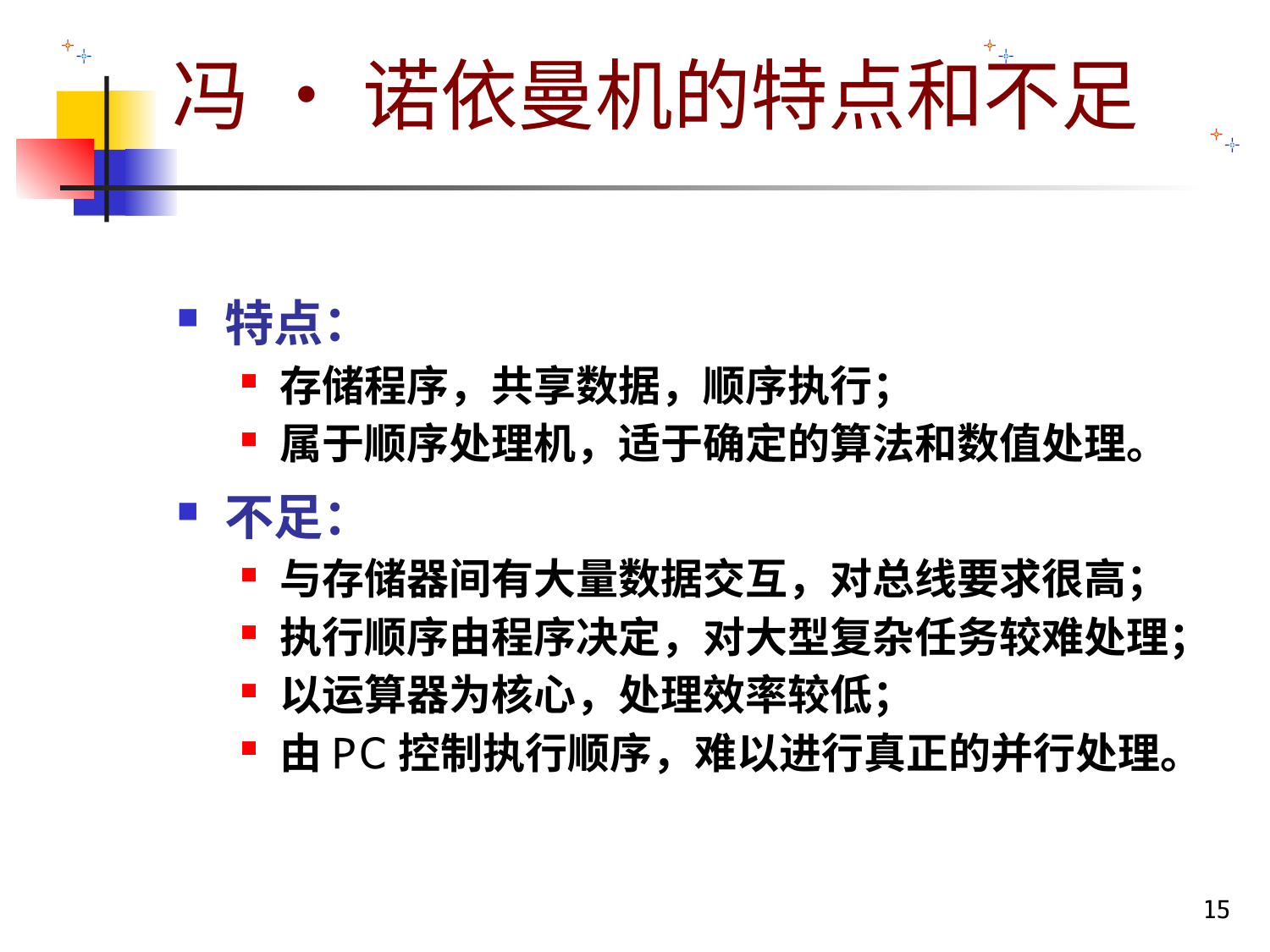

# 冯 • 诺依曼机的特点和不足
特点：
存储程序，共享数据，顺序执行；
属于顺序处理机，适于确定的算法和数值处理。
不足：
与存储器间有大量数据交互，对总线要求很高；
执行顺序由程序决定，对大型复杂任务较难处理；
以运算器为核心，处理效率较低；
由PC控制执行顺序，难以进行真正的并行处理。
15